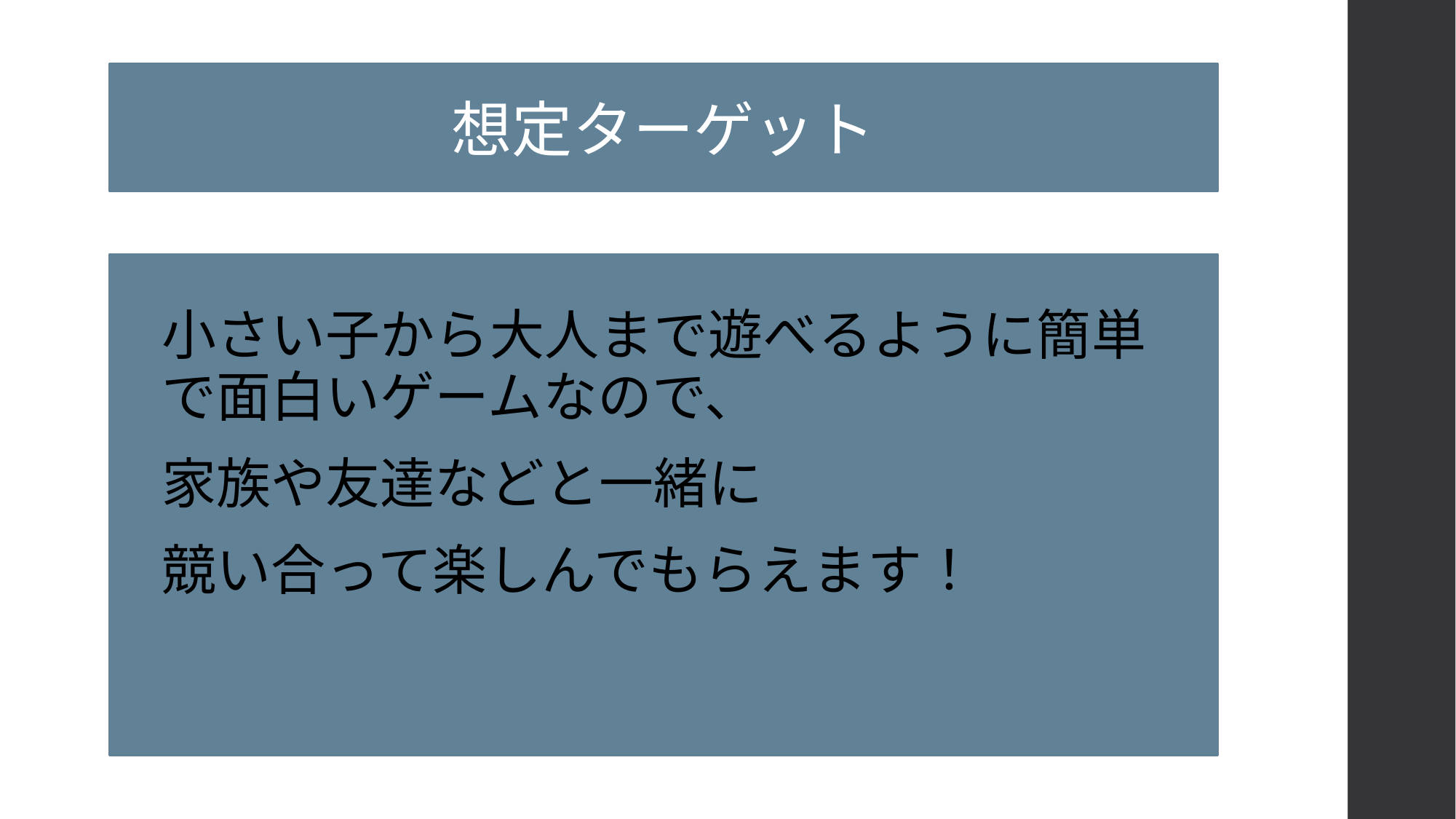

想定ターゲット

小さい子から大人まで遊べるように簡単で面白いゲームなので、
家族や友達などと一緒に
競い合って楽しんでもらえます！